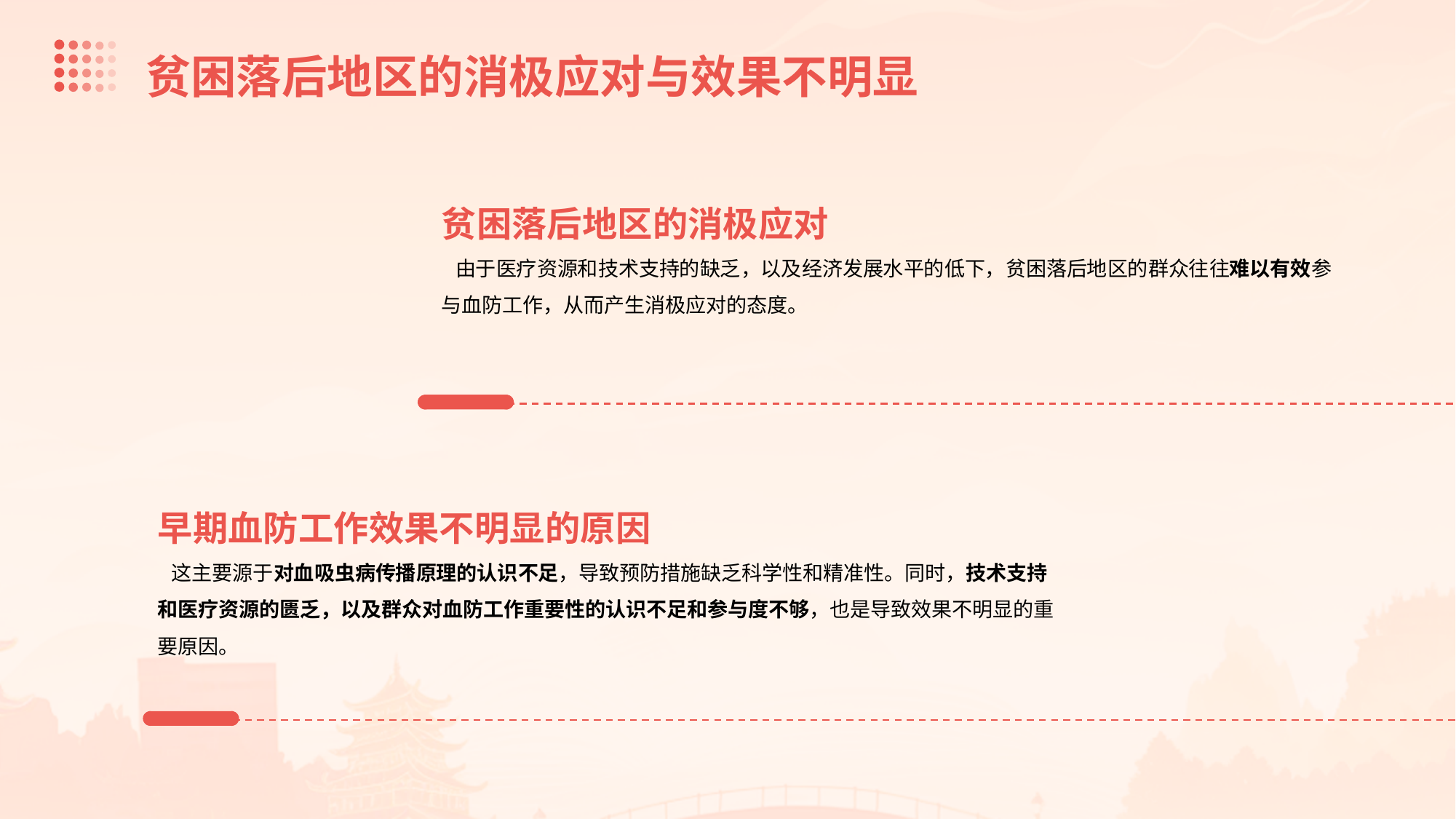

贫困落后地区的消极应对与效果不明显

贫困落后地区的消极应对
  由于医疗资源和技术支持的缺乏，以及经济发展水平的低下，贫困落后地区的群众往往难以有效参与血防工作，从而产生消极应对的态度。

早期血防工作效果不明显的原因
  这主要源于对血吸虫病传播原理的认识不足，导致预防措施缺乏科学性和精准性。同时，技术支持和医疗资源的匮乏，以及群众对血防工作重要性的认识不足和参与度不够，也是导致效果不明显的重要原因。